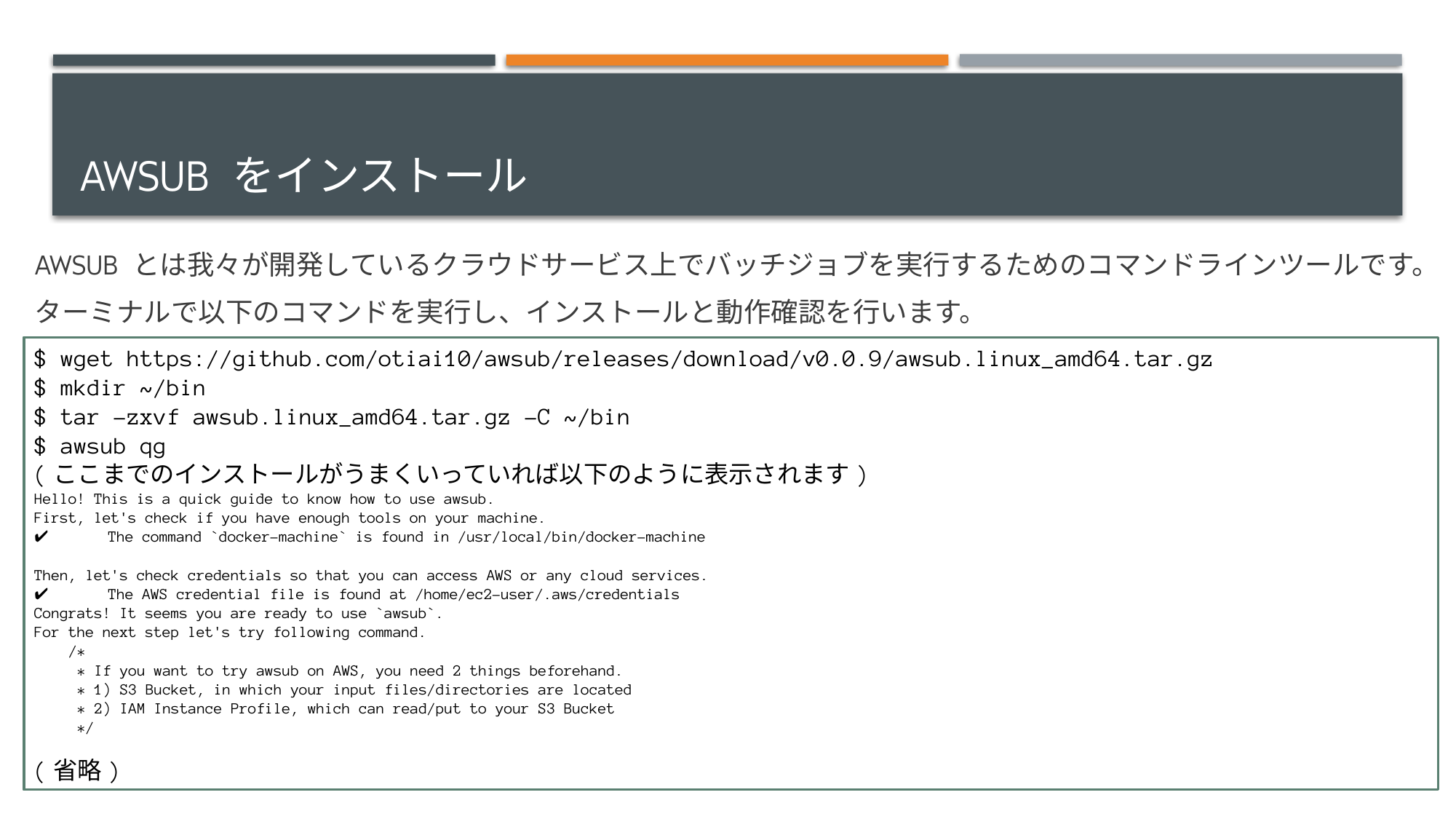

# awsub をインストール
AWSUB とは我々が開発しているクラウドサービス上でバッチジョブを実行するためのコマンドラインツールです。
ターミナルで以下のコマンドを実行し、インストールと動作確認を行います。
$ wget https://github.com/otiai10/awsub/releases/download/v0.0.9/awsub.linux_amd64.tar.gz
$ mkdir ~/bin
$ tar -zxvf awsub.linux_amd64.tar.gz -C ~/bin
$ awsub qg
(ここまでのインストールがうまくいっていれば以下のように表示されます)
Hello! This is a quick guide to know how to use awsub.
First, let's check if you have enough tools on your machine.
✔       The command `docker-machine` is found in /usr/local/bin/docker-machine

Then, let's check credentials so that you can access AWS or any cloud services.
✔       The AWS credential file is found at /home/ec2-user/.aws/credentials
Congrats! It seems you are ready to use `awsub`.
For the next step let's try following command.
    /*
     * If you want to try awsub on AWS, you need 2 things beforehand.
     * 1) S3 Bucket, in which your input files/directories are located
     * 2) IAM Instance Profile, which can read/put to your S3 Bucket
     */

(省略)
15